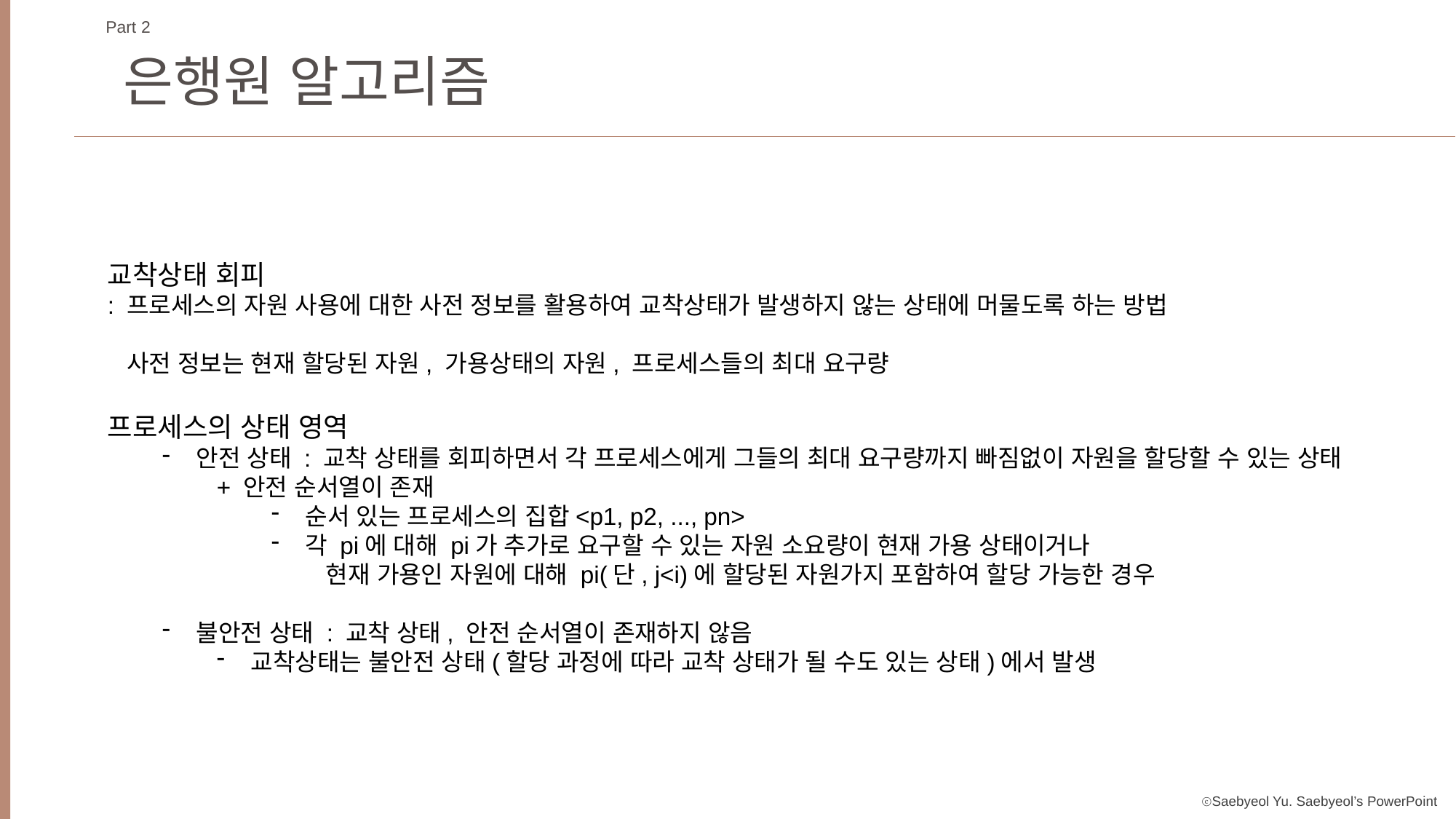

Part 2
은행원 알고리즘
교착상태 회피
: 프로세스의 자원 사용에 대한 사전 정보를 활용하여 교착상태가 발생하지 않는 상태에 머물도록 하는 방법

  사전 정보는 현재 할당된 자원, 가용상태의 자원, 프로세스들의 최대 요구량

프로세스의 상태 영역
안전 상태 : 교착 상태를 회피하면서 각 프로세스에게 그들의 최대 요구량까지 빠짐없이 자원을 할당할 수 있는 상태
+ 안전 순서열이 존재
순서 있는 프로세스의 집합<p1, p2, ..., pn>
각 pi에 대해 pi가 추가로 요구할 수 있는 자원 소요량이 현재 가용 상태이거나
현재 가용인 자원에 대해 pi(단, j<i)에 할당된 자원가지 포함하여 할당 가능한 경우

불안전 상태 : 교착 상태, 안전 순서열이 존재하지 않음
교착상태는 불안전 상태(할당 과정에 따라 교착 상태가 될 수도 있는 상태)에서 발생